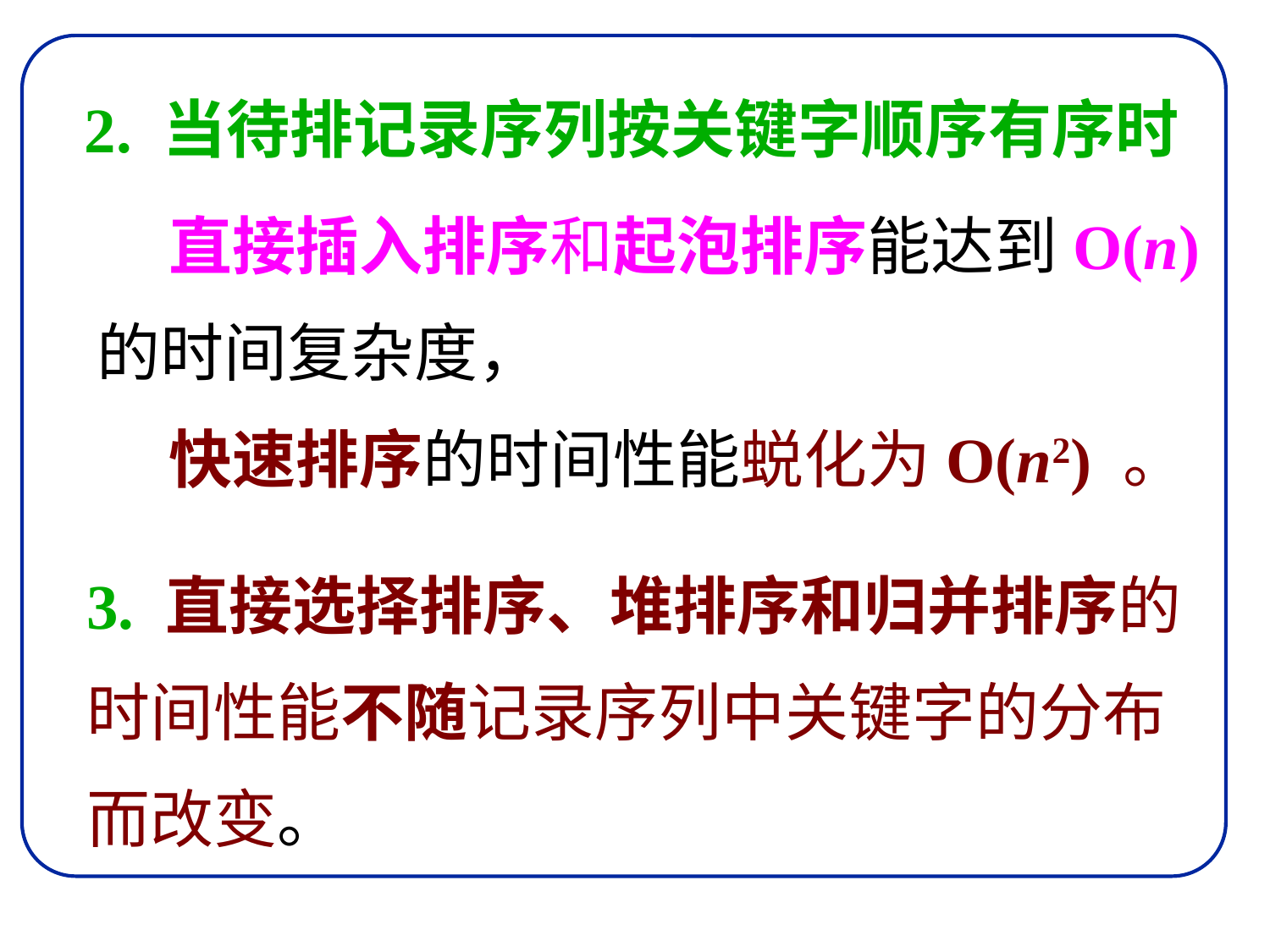

2. 当待排记录序列按关键字顺序有序时
    直接插入排序和起泡排序能达到O(n)的时间复杂度，
    快速排序的时间性能蜕化为O(n2) 。
3. 直接选择排序、堆排序和归并排序的时间性能不随记录序列中关键字的分布而改变。